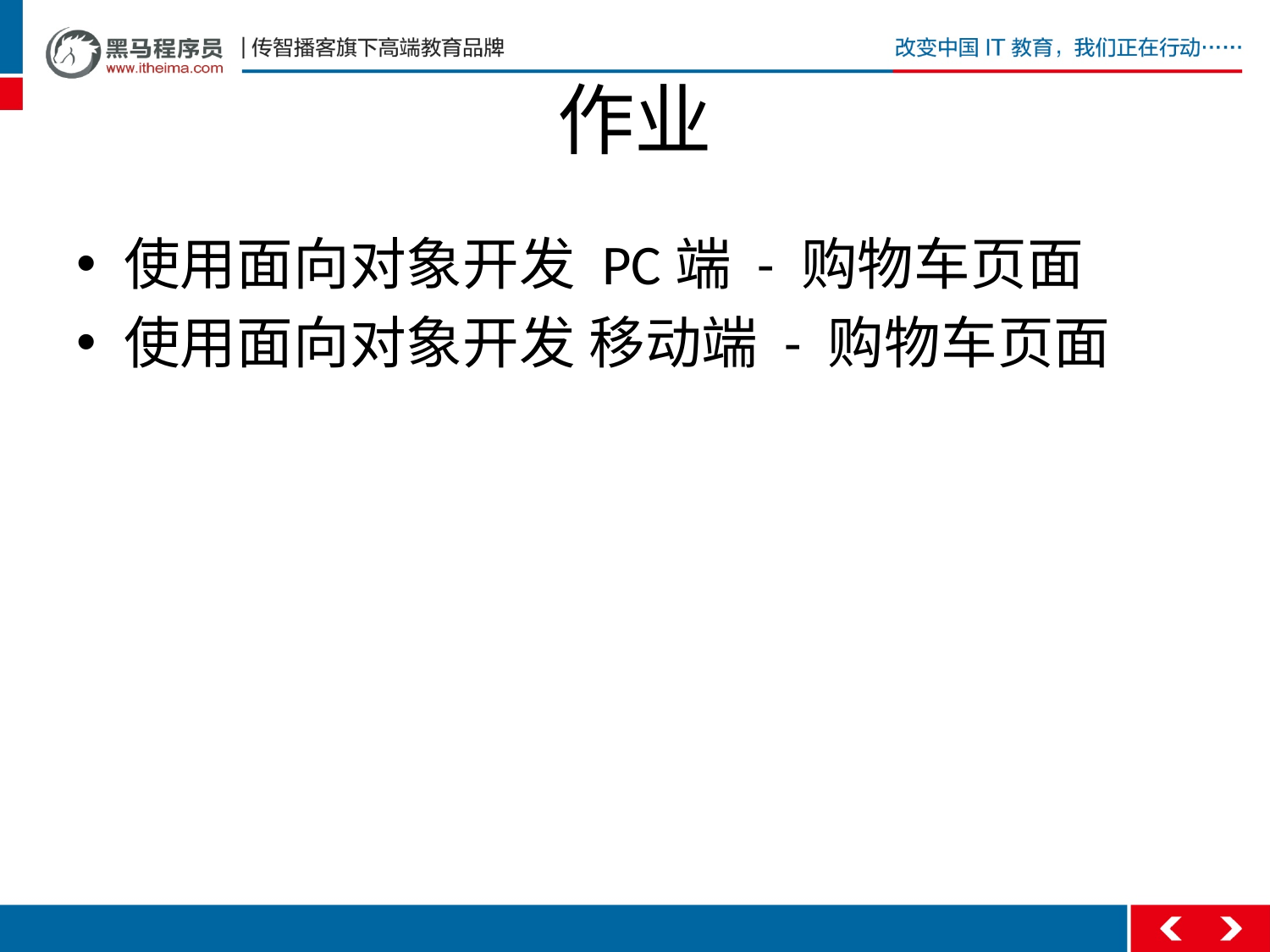

# 作业
使用面向对象开发 PC端 - 购物车页面
使用面向对象开发 移动端 - 购物车页面